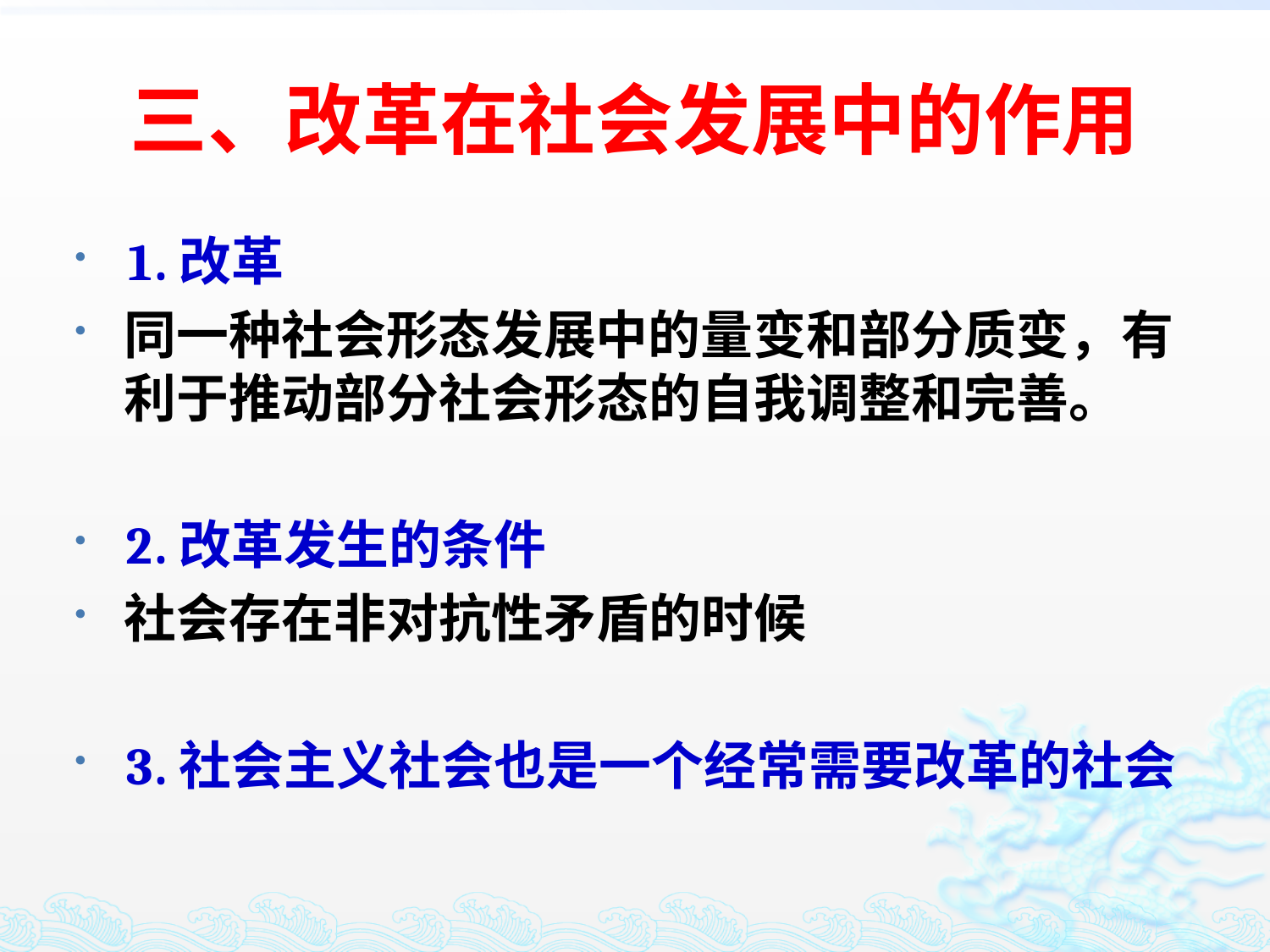

# 三、改革在社会发展中的作用
1.改革
同一种社会形态发展中的量变和部分质变，有利于推动部分社会形态的自我调整和完善。

2.改革发生的条件
社会存在非对抗性矛盾的时候

3.社会主义社会也是一个经常需要改革的社会